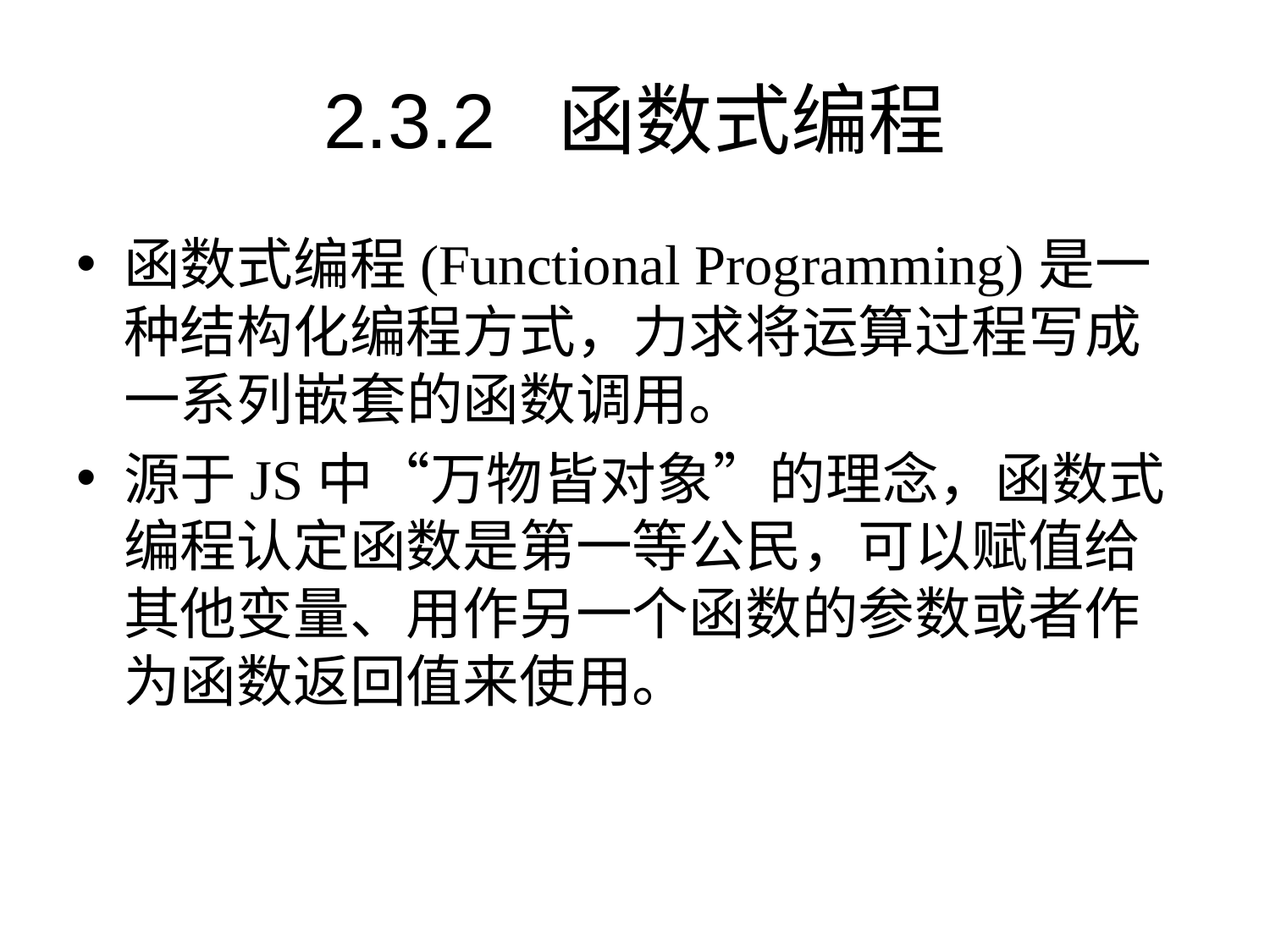

# 2.3.2  函数式编程
函数式编程(Functional Programming)是一种结构化编程方式，力求将运算过程写成一系列嵌套的函数调用。
源于JS中“万物皆对象”的理念，函数式编程认定函数是第一等公民，可以赋值给其他变量、用作另一个函数的参数或者作为函数返回值来使用。